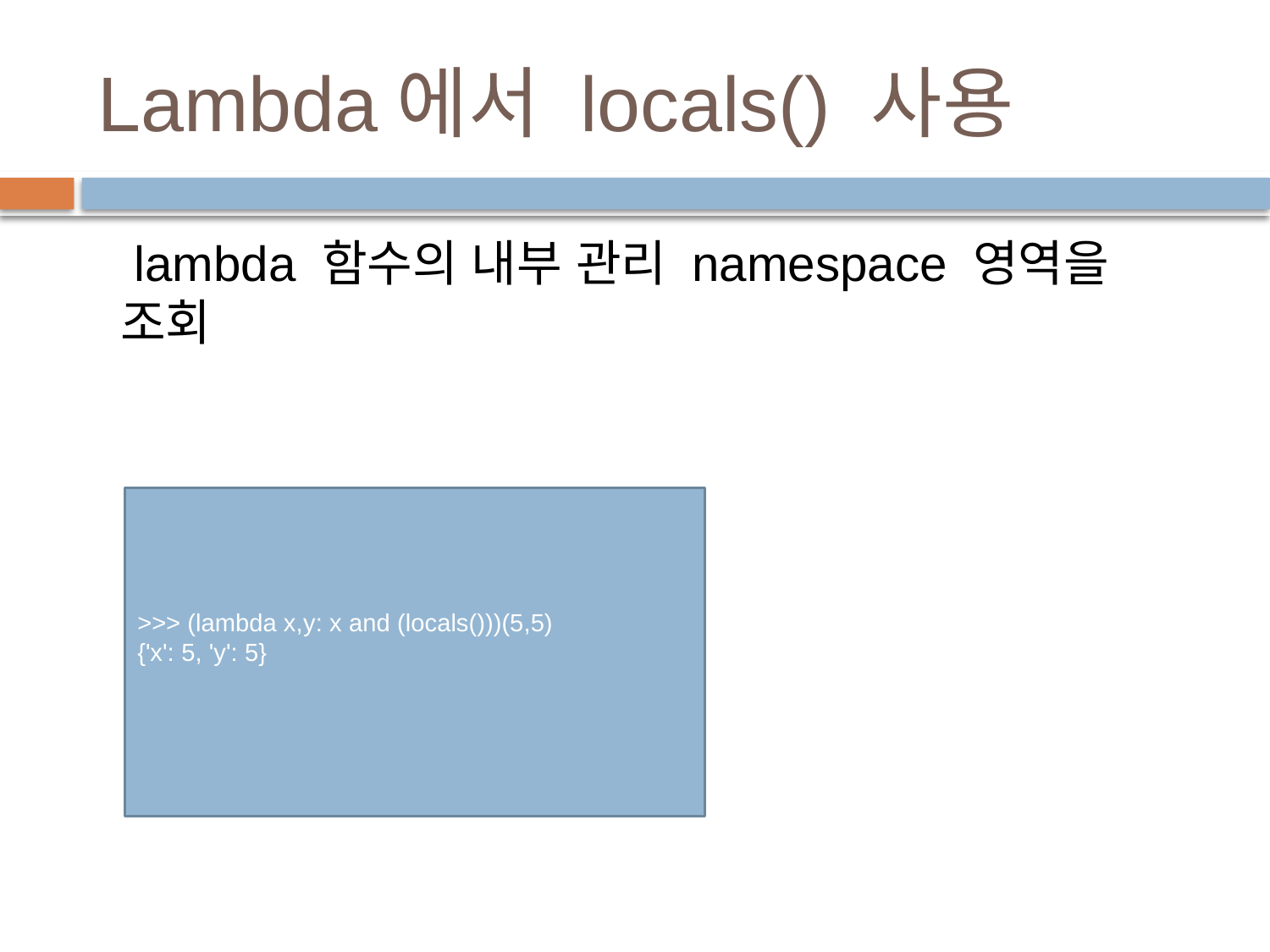

# Lambda에서 locals() 사용
 lambda 함수의 내부 관리 namespace 영역을 조회
>>> (lambda x,y: x and (locals()))(5,5)
{'x': 5, 'y': 5}